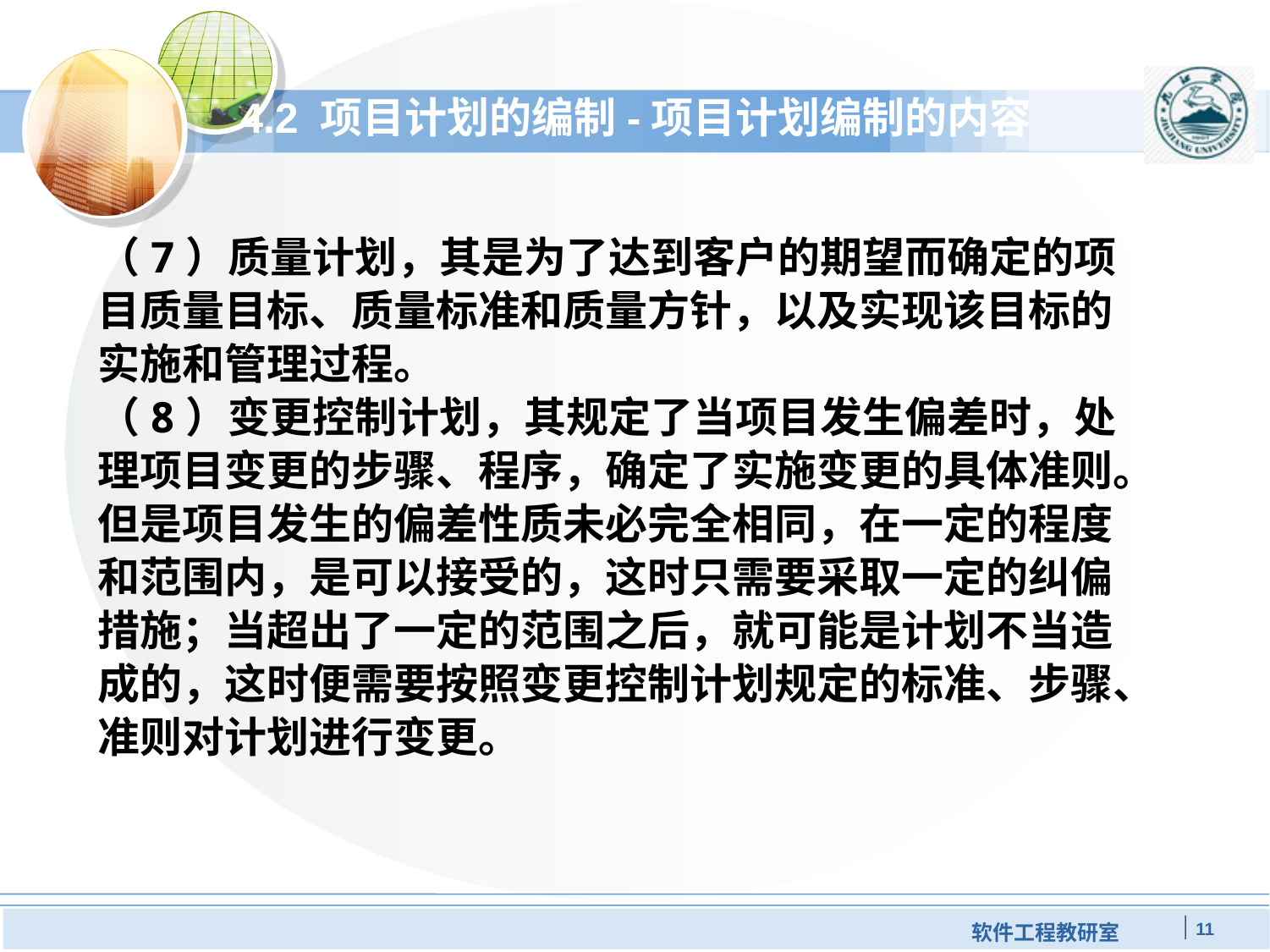

# 4.2 项目计划的编制-项目计划编制的内容
（7）质量计划，其是为了达到客户的期望而确定的项目质量目标、质量标准和质量方针，以及实现该目标的实施和管理过程。
（8）变更控制计划，其规定了当项目发生偏差时，处理项目变更的步骤、程序，确定了实施变更的具体准则。但是项目发生的偏差性质未必完全相同，在一定的程度和范围内，是可以接受的，这时只需要采取一定的纠偏措施；当超出了一定的范围之后，就可能是计划不当造成的，这时便需要按照变更控制计划规定的标准、步骤、准则对计划进行变更。